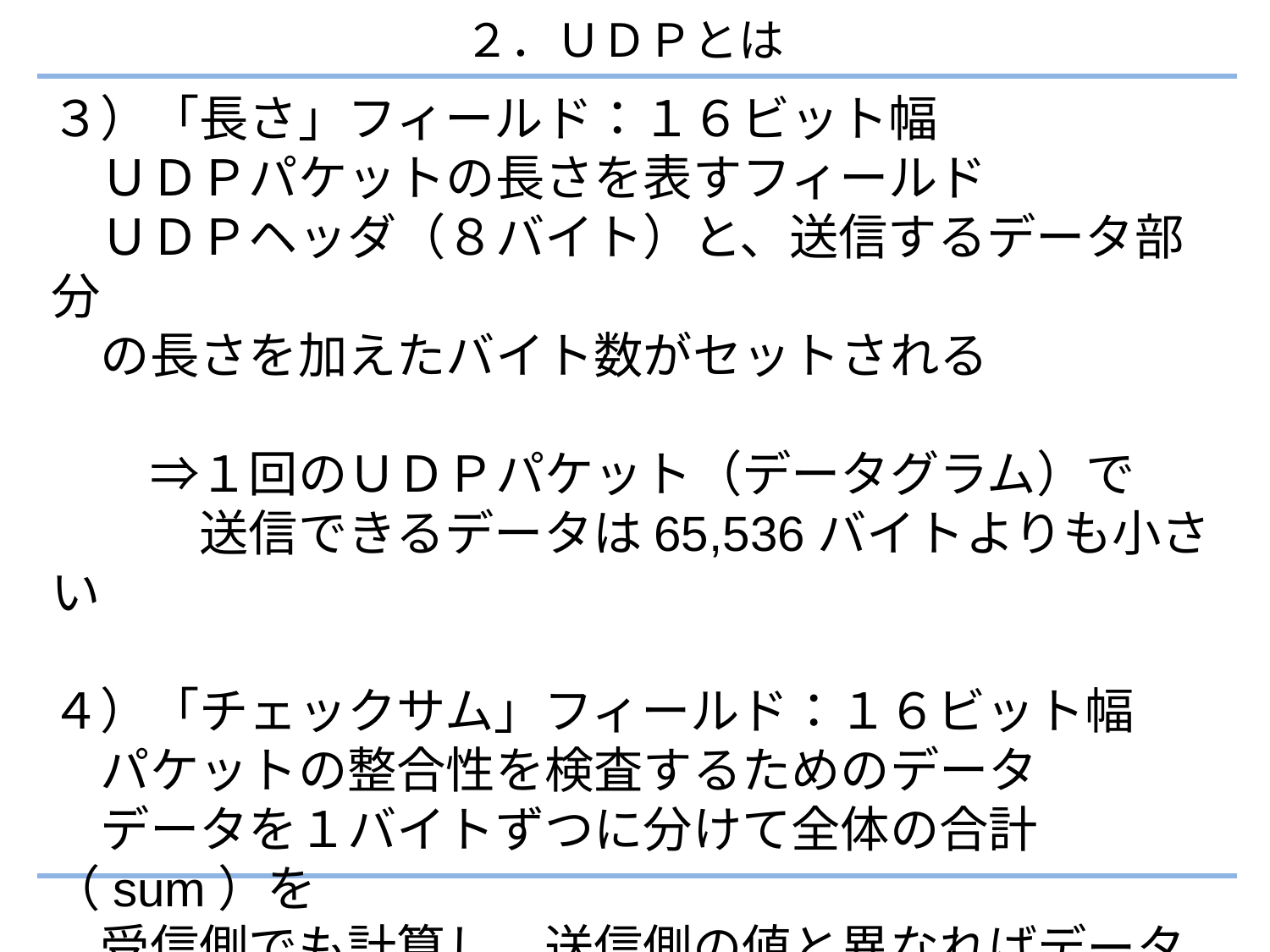

２．ＵＤＰとは
３）「長さ」フィールド：１６ビット幅
　ＵＤＰパケットの長さを表すフィールド
　ＵＤＰヘッダ（８バイト）と、送信するデータ部分
　の長さを加えたバイト数がセットされる

　　⇒１回のＵＤＰパケット（データグラム）で
　　　送信できるデータは65,536バイトよりも小さい

４）「チェックサム」フィールド：１６ビット幅
　パケットの整合性を検査するためのデータ
　データを１バイトずつに分けて全体の合計（sum）を
　受信側でも計算し、送信側の値と異なればデータ化け
　や欠落があるとみなされる